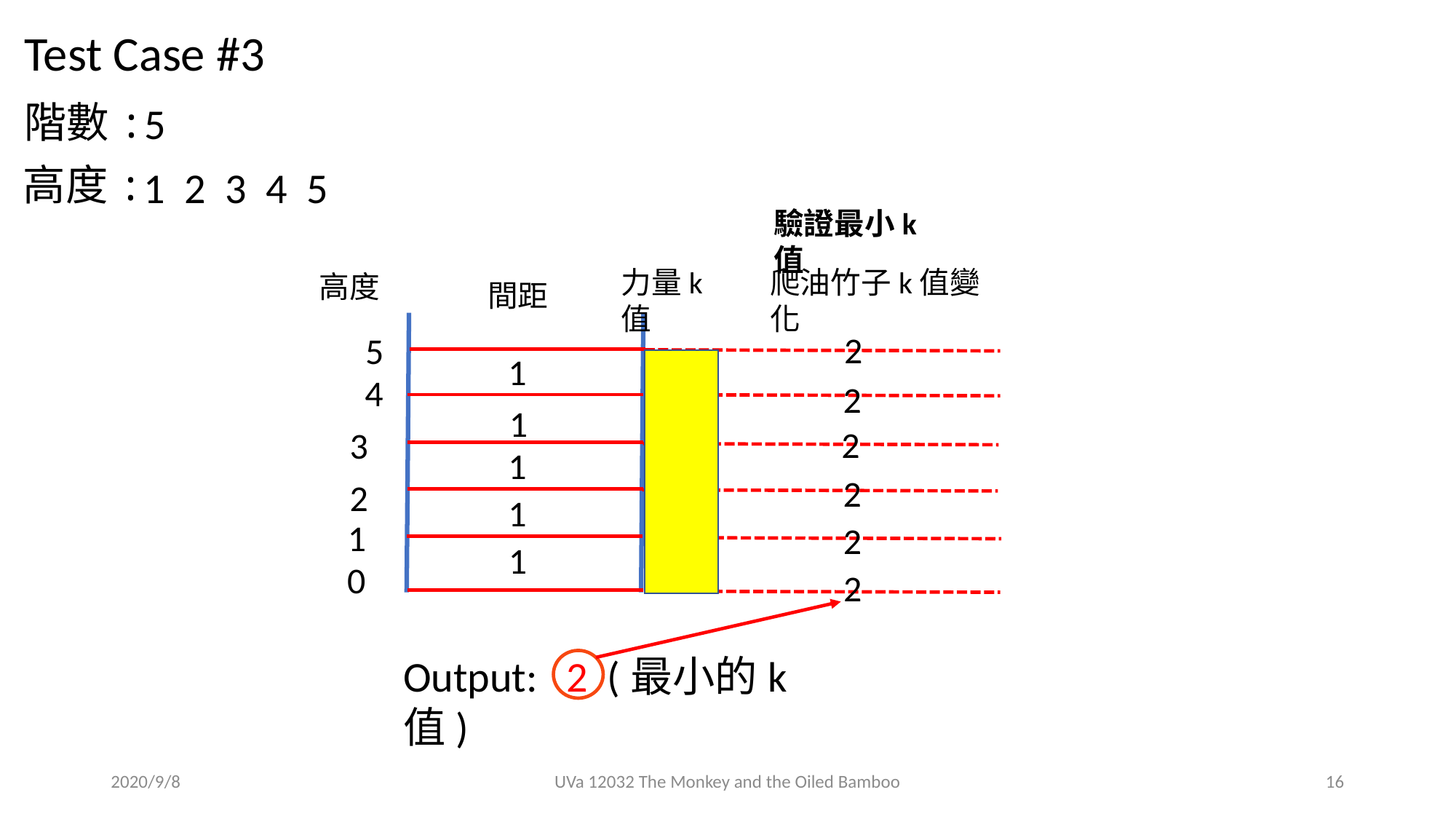

Test Case #3
階數:
5
高度:
1  2  3  4  5
驗證最小k值
力量k值
爬油竹子k值變化
高度
間距
2
5
1
1

4
2
2
1
2
3
1
2
2
2
1
2
1
2
1
2
0
2
Output:   2  (最小的k值)

2020/9/8
UVa 12032 The Monkey and the Oiled Bamboo
16